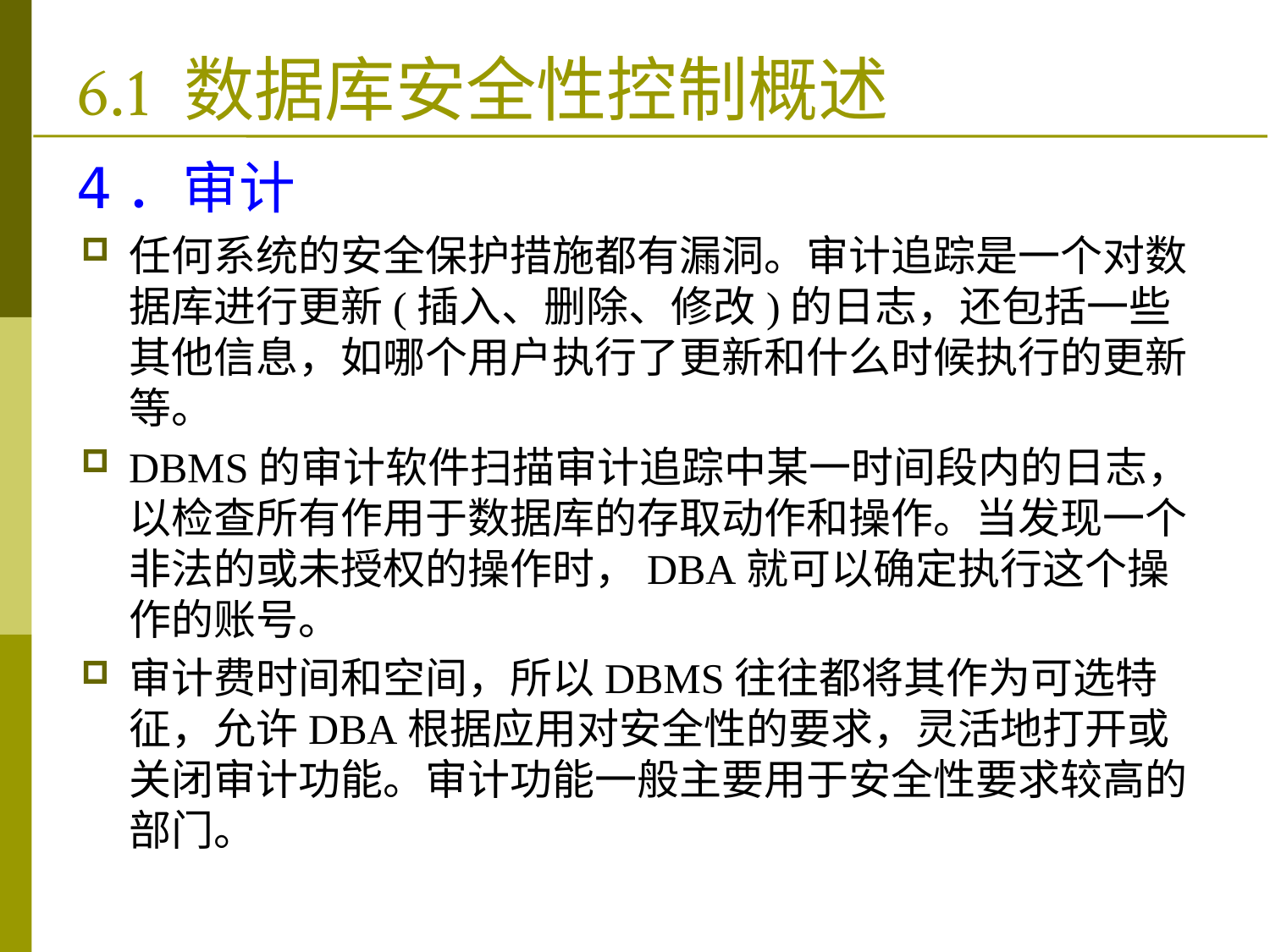

# 6.1 数据库安全性控制概述
4．审计
任何系统的安全保护措施都有漏洞。审计追踪是一个对数据库进行更新(插入、删除、修改)的日志，还包括一些其他信息，如哪个用户执行了更新和什么时候执行的更新等。
DBMS的审计软件扫描审计追踪中某一时间段内的日志，以检查所有作用于数据库的存取动作和操作。当发现一个非法的或未授权的操作时，DBA就可以确定执行这个操作的账号。
审计费时间和空间，所以DBMS往往都将其作为可选特征，允许DBA根据应用对安全性的要求，灵活地打开或关闭审计功能。审计功能一般主要用于安全性要求较高的部门。